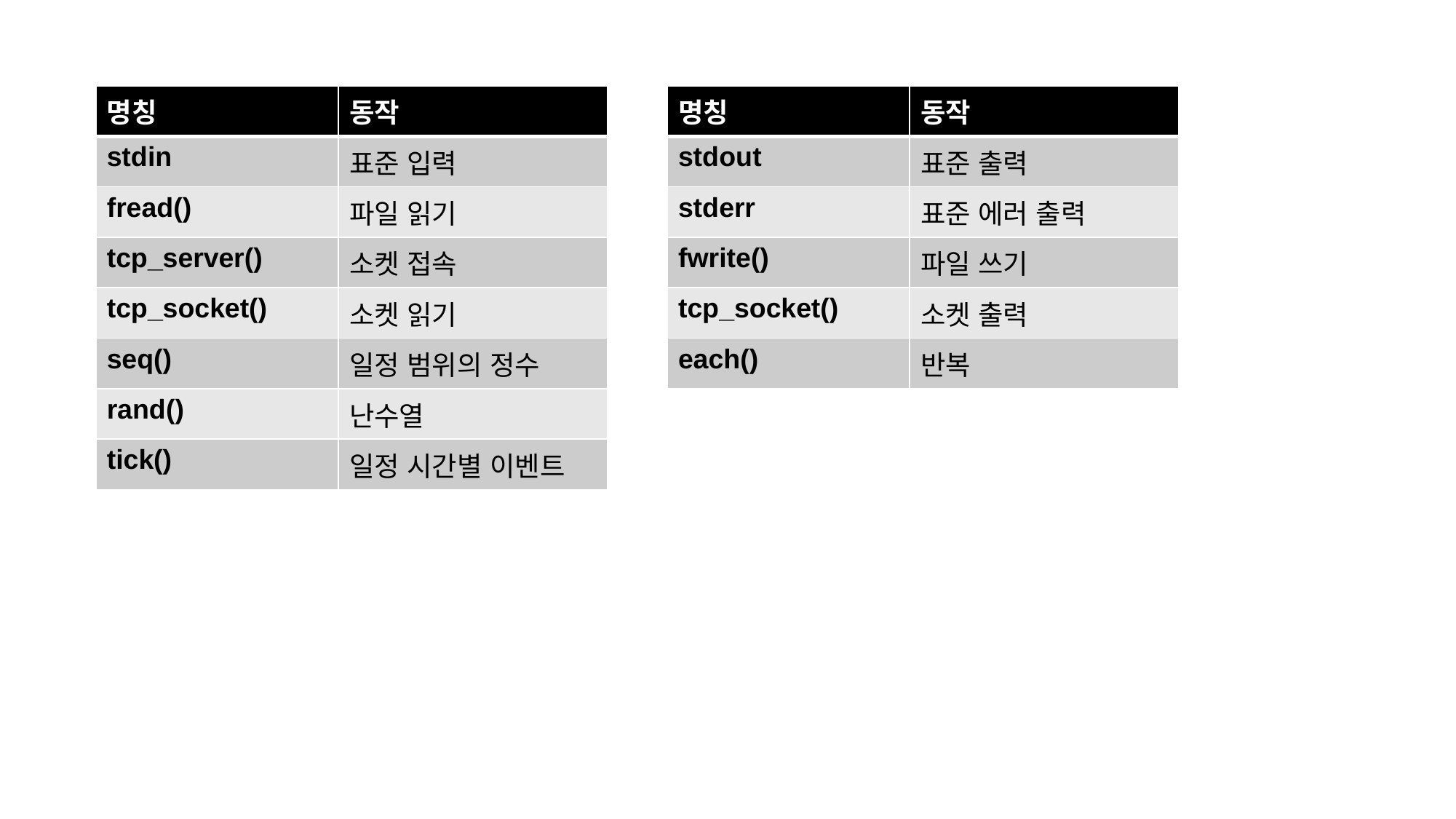

| 명칭 | 동작 |
| --- | --- |
| stdin | 표준 입력 |
| fread() | 파일 읽기 |
| tcp\_server() | 소켓 접속 |
| tcp\_socket() | 소켓 읽기 |
| seq() | 일정 범위의 정수 |
| rand() | 난수열 |
| tick() | 일정 시간별 이벤트 |
| 명칭 | 동작 |
| --- | --- |
| stdout | 표준 출력 |
| stderr | 표준 에러 출력 |
| fwrite() | 파일 쓰기 |
| tcp\_socket() | 소켓 출력 |
| each() | 반복 |